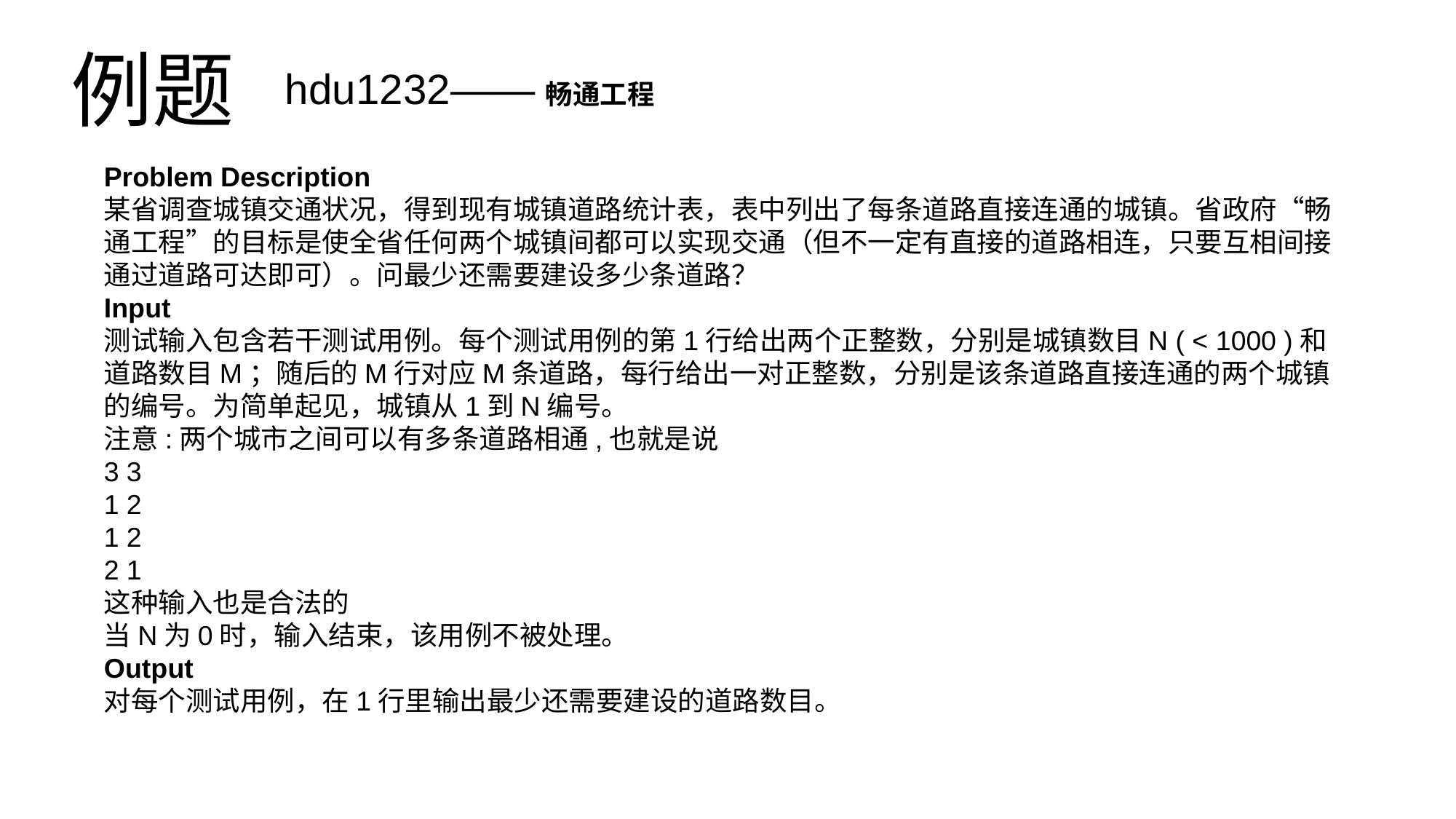

例题
hdu1232——畅通工程
Problem Description
某省调查城镇交通状况，得到现有城镇道路统计表，表中列出了每条道路直接连通的城镇。省政府“畅通工程”的目标是使全省任何两个城镇间都可以实现交通（但不一定有直接的道路相连，只要互相间接通过道路可达即可）。问最少还需要建设多少条道路？
Input
测试输入包含若干测试用例。每个测试用例的第1行给出两个正整数，分别是城镇数目N ( < 1000 )和道路数目M；随后的M行对应M条道路，每行给出一对正整数，分别是该条道路直接连通的两个城镇的编号。为简单起见，城镇从1到N编号。
注意:两个城市之间可以有多条道路相通,也就是说
3 3
1 2
1 2
2 1
这种输入也是合法的
当N为0时，输入结束，该用例不被处理。
Output
对每个测试用例，在1行里输出最少还需要建设的道路数目。